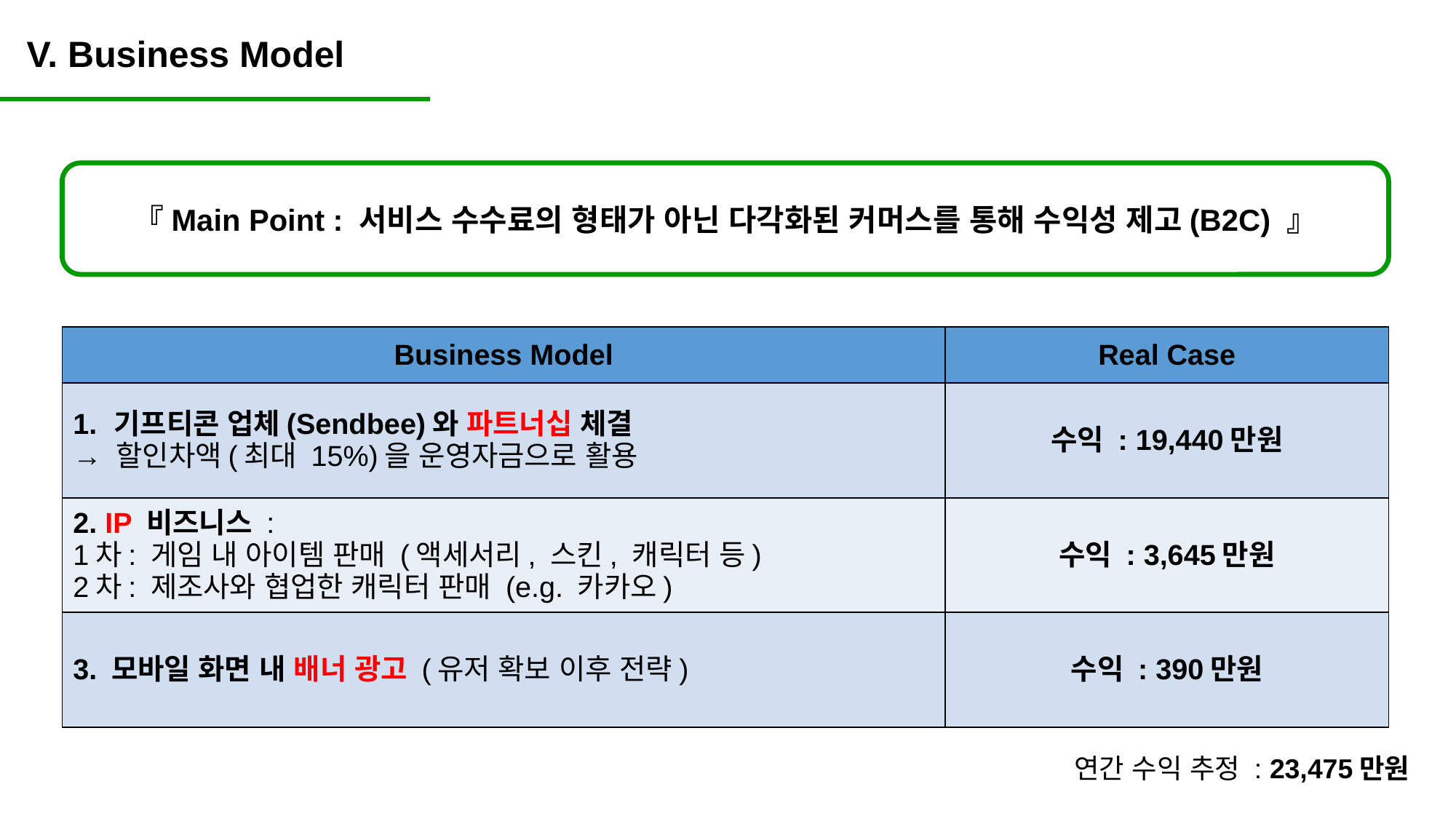

V. Business Model
『Main Point : 서비스 수수료의 형태가 아닌 다각화된 커머스를 통해 수익성 제고(B2C) 』
| Business Model | Real Case |
| --- | --- |
| 기프티콘 업체(Sendbee)와 파트너십 체결 → 할인차액(최대 15%)을 운영자금으로 활용 | 수익 : 19,440만원 |
| 2. IP 비즈니스 : 1차: 게임 내 아이템 판매 (액세서리, 스킨, 캐릭터 등) 2차: 제조사와 협업한 캐릭터 판매 (e.g. 카카오) | 수익 : 3,645만원 |
| 3. 모바일 화면 내 배너 광고 (유저 확보 이후 전략) | 수익 : 390만원 |
연간 수익 추정 : 23,475만원